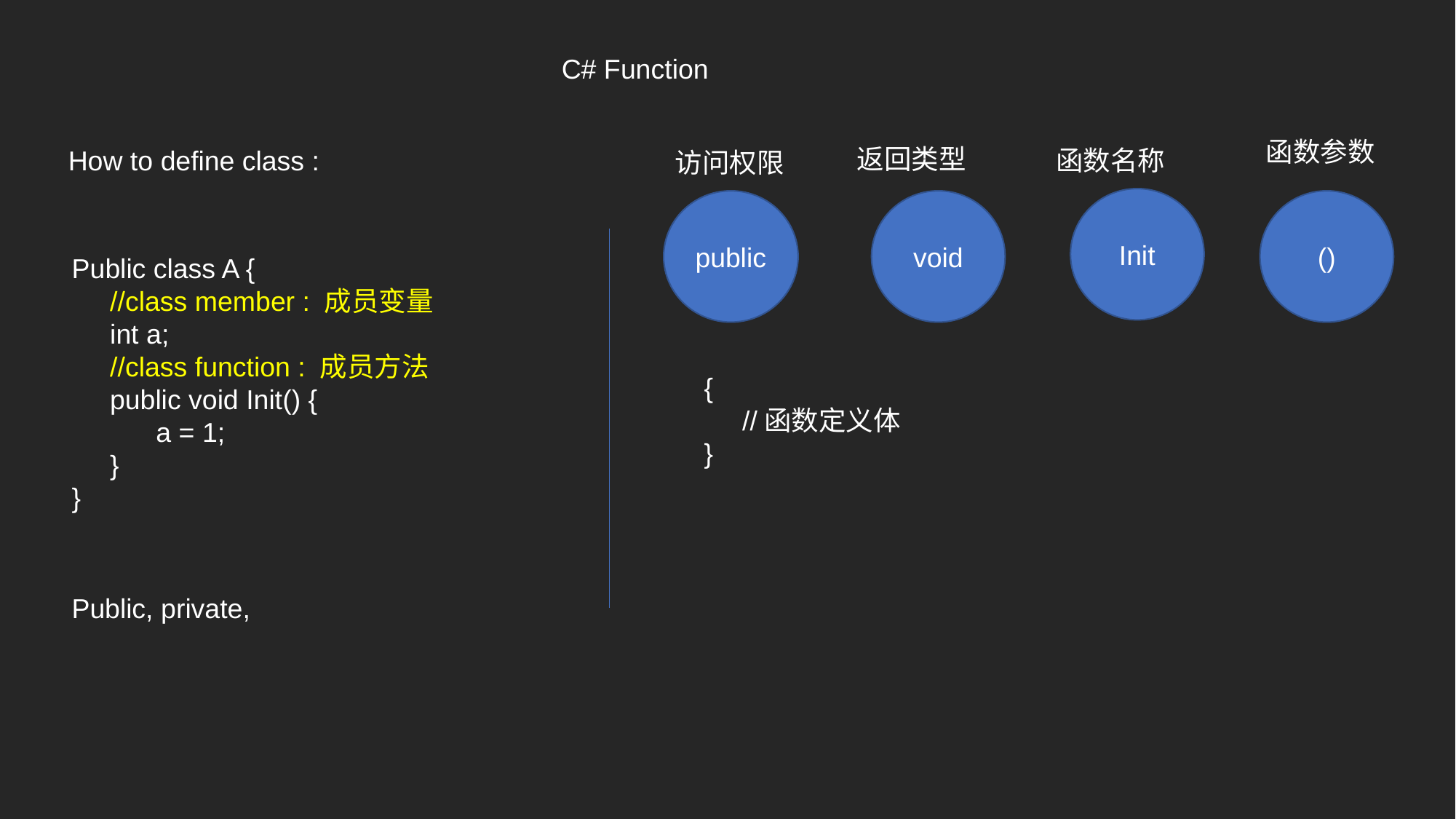

C# Function
函数参数
返回类型
How to define class :
函数名称
访问权限
Init
public
void
()
Public class A {
     //class member : 成员变量
     int a;
     //class function : 成员方法
     public void Init() {
           a = 1;
     }
}
{
     //函数定义体
}
Public, private,